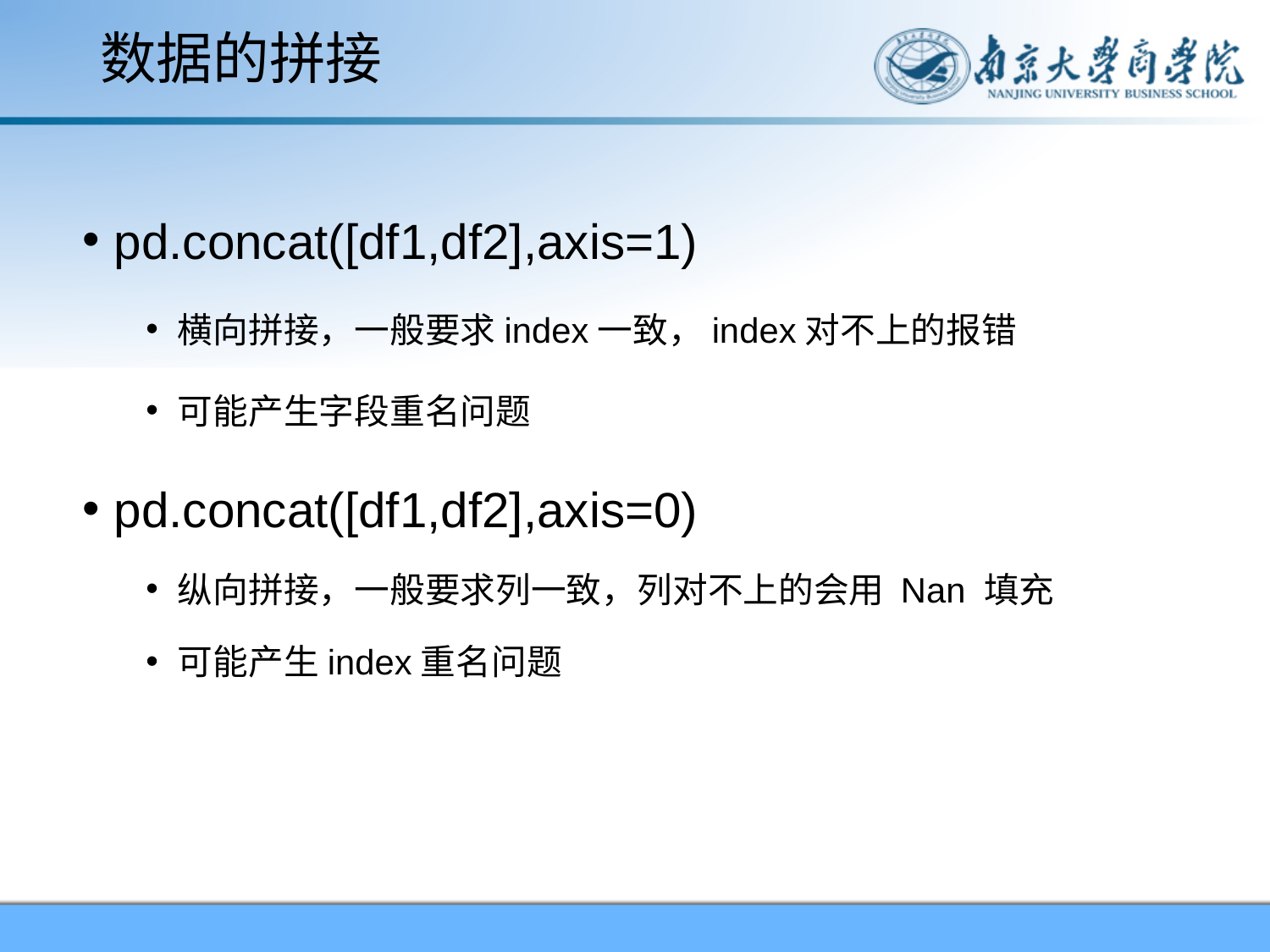

# 数据的拼接
pd.concat([df1,df2],axis=1)
横向拼接，一般要求index一致，index对不上的报错
可能产生字段重名问题
pd.concat([df1,df2],axis=0)
纵向拼接，一般要求列一致，列对不上的会用 Nan 填充
可能产生index重名问题